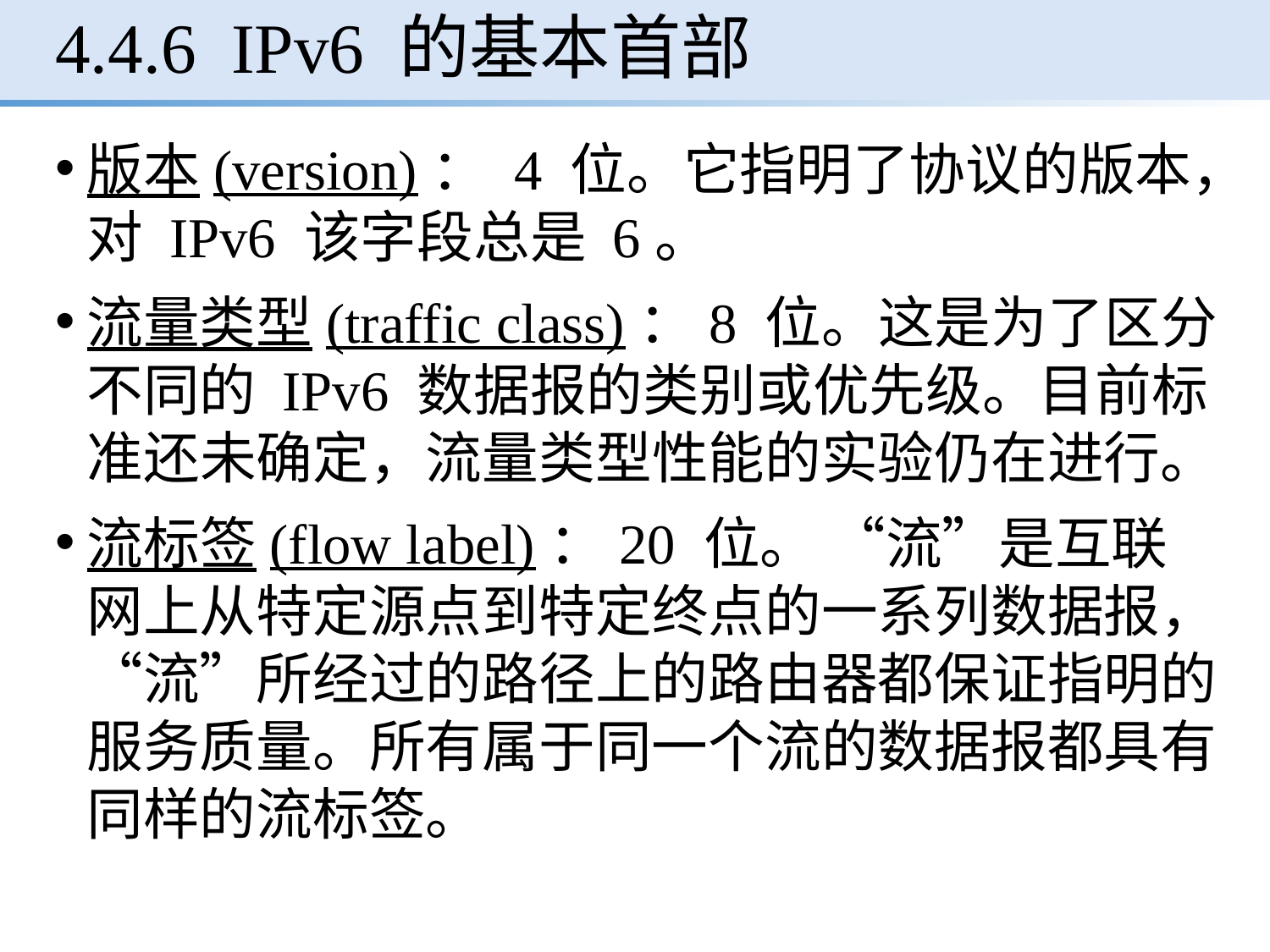

# 4.4.6  IPv6 的基本首部
版本(version)： 4 位。它指明了协议的版本，对 IPv6 该字段总是 6。
流量类型(traffic class)：8 位。这是为了区分不同的 IPv6 数据报的类别或优先级。目前标准还未确定，流量类型性能的实验仍在进行。
流标签(flow label)：20 位。 “流”是互联网上从特定源点到特定终点的一系列数据报， “流”所经过的路径上的路由器都保证指明的服务质量。所有属于同一个流的数据报都具有同样的流标签。